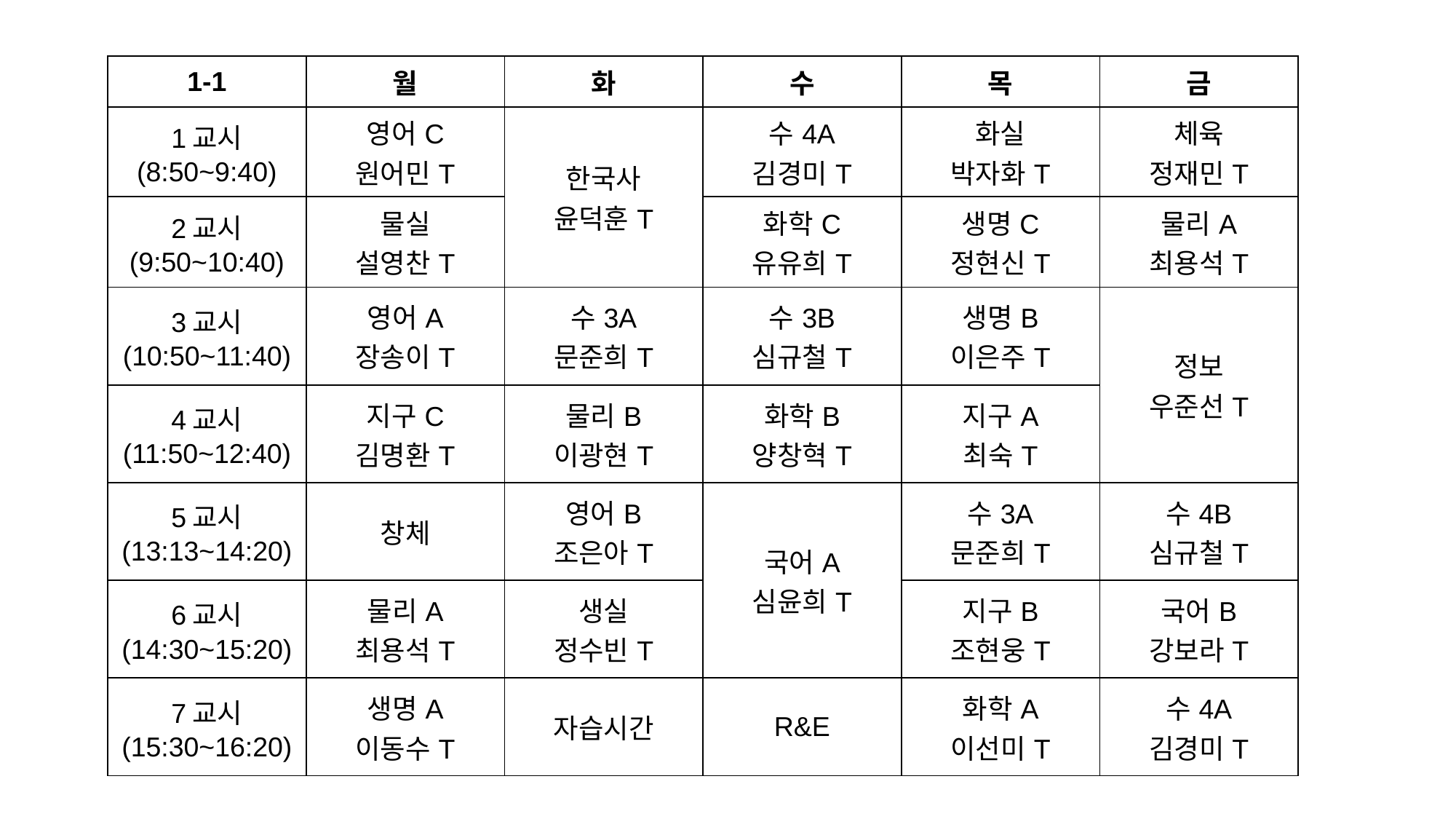

| 1-1 | 월 | 화 | 수 | 목 | 금 |
| --- | --- | --- | --- | --- | --- |
| 1교시 (8:50~9:40) | 영어C 원어민T | 한국사 윤덕훈T | 수4A 김경미T | 화실 박자화T | 체육 정재민T |
| 2교시 (9:50~10:40) | 물실 설영찬T |  | 화학C 유유희T | 생명C 정현신T | 물리A 최용석T |
| 3교시 (10:50~11:40) | 영어A 장송이T | 수3A 문준희T | 수3B 심규철T | 생명B 이은주T | 정보 우준선T |
| 4교시 (11:50~12:40) | 지구C 김명환T | 물리B 이광현T | 화학B 양창혁T | 지구A 최숙T |  |
| 5교시 (13:13~14:20) | 창체 | 영어B 조은아T | 국어A 심윤희T | 수3A 문준희T | 수4B 심규철T |
| 6교시 (14:30~15:20) | 물리A 최용석T | 생실 정수빈T |  | 지구B 조현웅T | 국어B 강보라T |
| 7교시 (15:30~16:20) | 생명A 이동수T | 자습시간 | R&E | 화학A 이선미T | 수4A 김경미T |